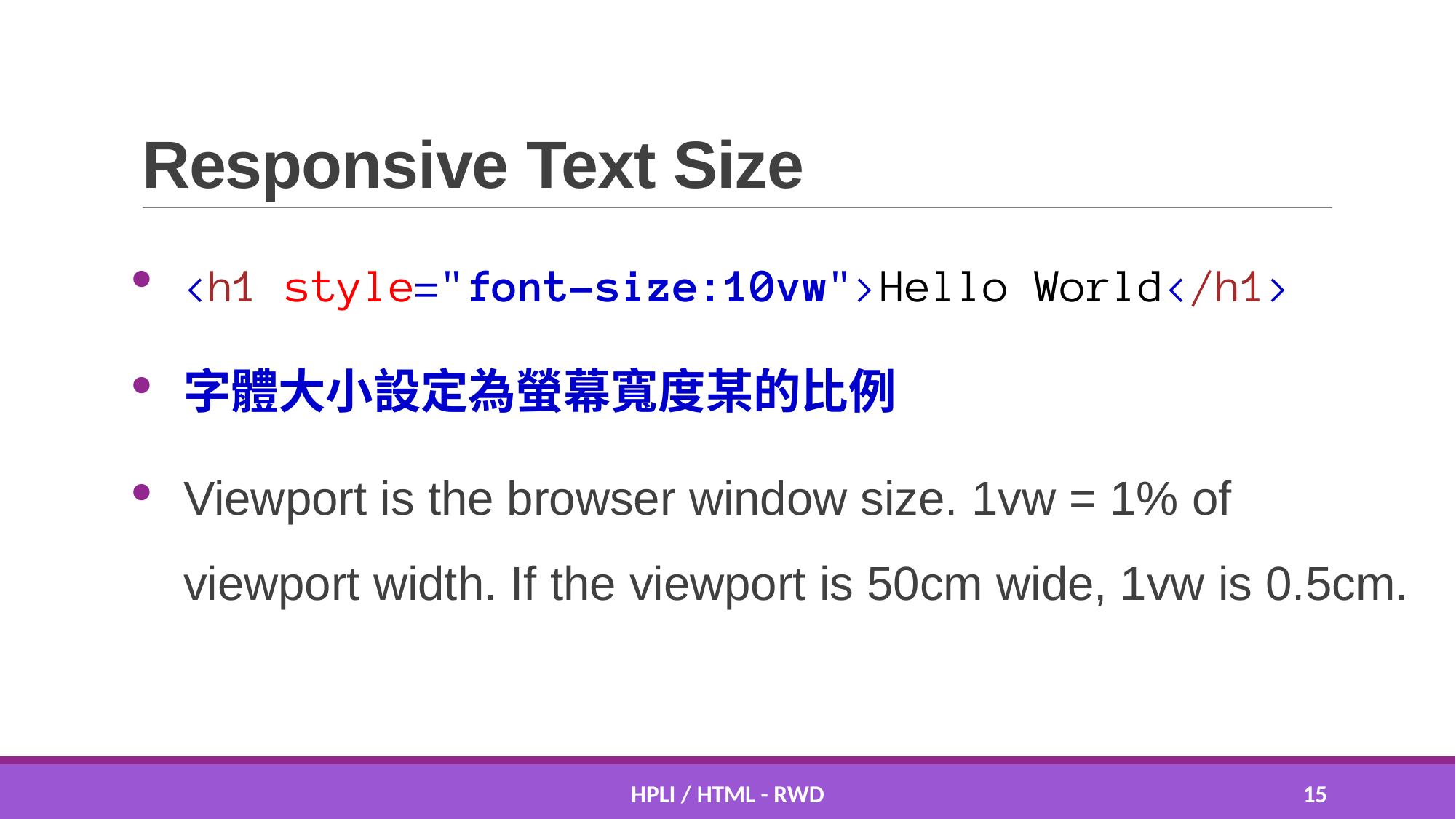

# Responsive Text Size
<h1 style="font-size:10vw">Hello World</h1>
字體大小設定為螢幕寬度某的比例
Viewport is the browser window size. 1vw = 1% of viewport width. If the viewport is 50cm wide, 1vw is 0.5cm.
HPLI / HTML - RWD
15